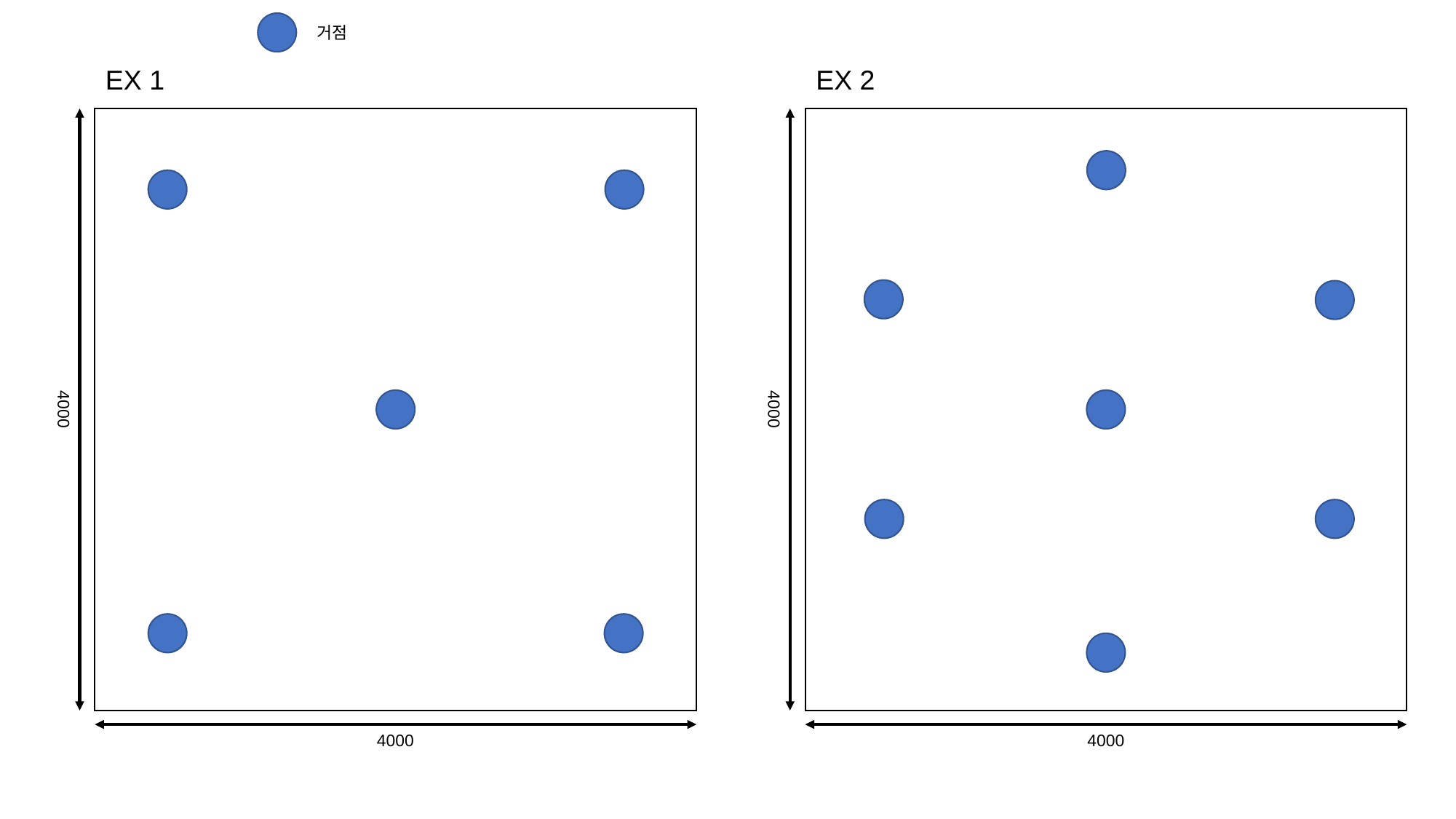

거점
EX 1
EX 2

4000
4000

4000
4000